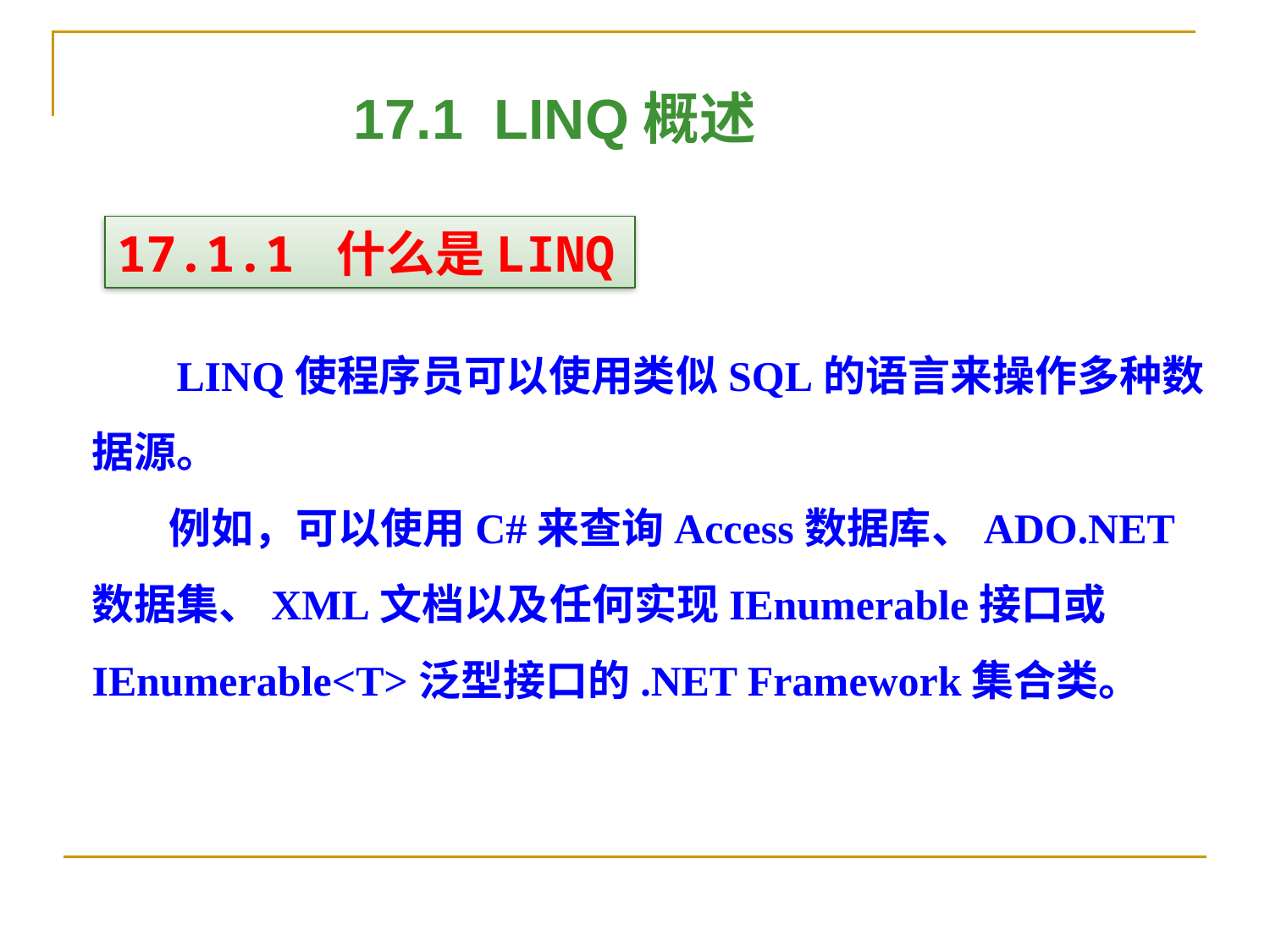

17.1  LINQ概述
17.1.1 什么是LINQ
        LINQ使程序员可以使用类似SQL的语言来操作多种数据源。
       例如，可以使用C#来查询Access数据库、ADO.NET数据集、XML文档以及任何实现IEnumerable接口或IEnumerable<T>泛型接口的.NET Framework集合类。